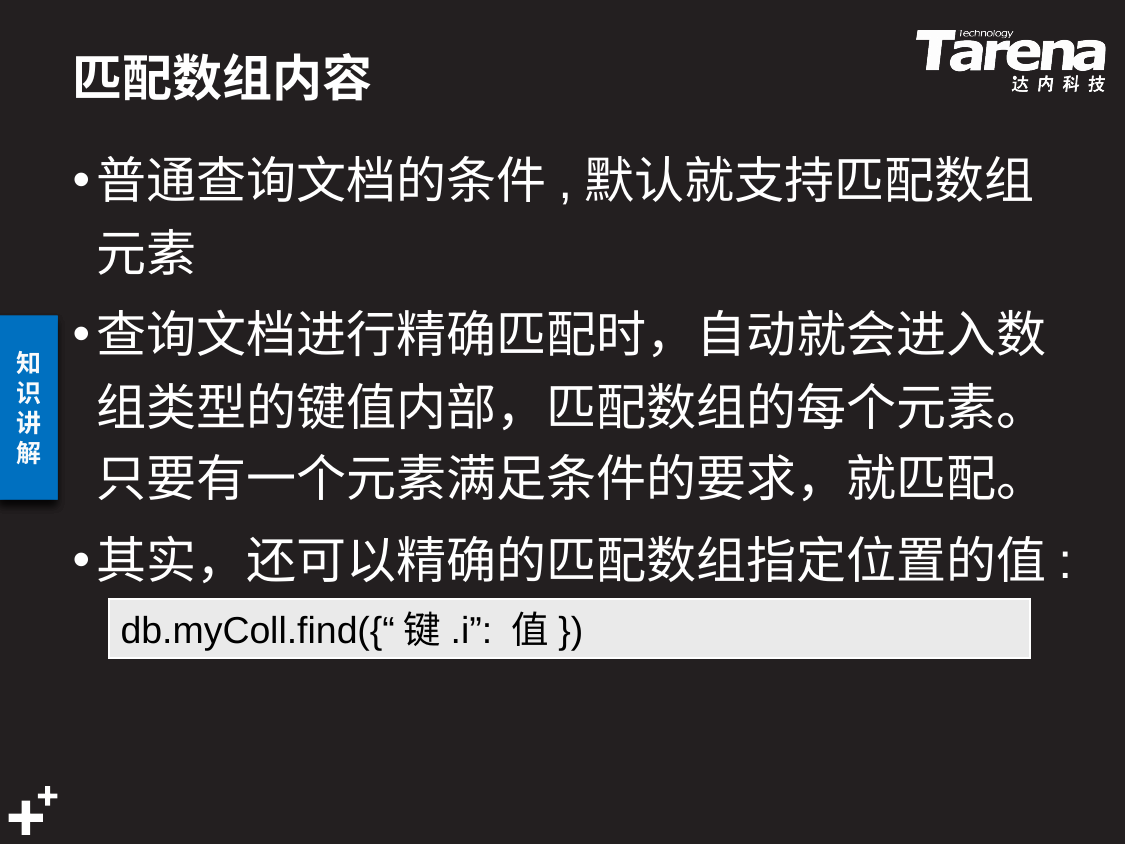

# 匹配数组内容
普通查询文档的条件,默认就支持匹配数组元素
查询文档进行精确匹配时，自动就会进入数组类型的键值内部，匹配数组的每个元素。只要有一个元素满足条件的要求，就匹配。
其实，还可以精确的匹配数组指定位置的值:

db.myColl.find({“键.i”: 值})